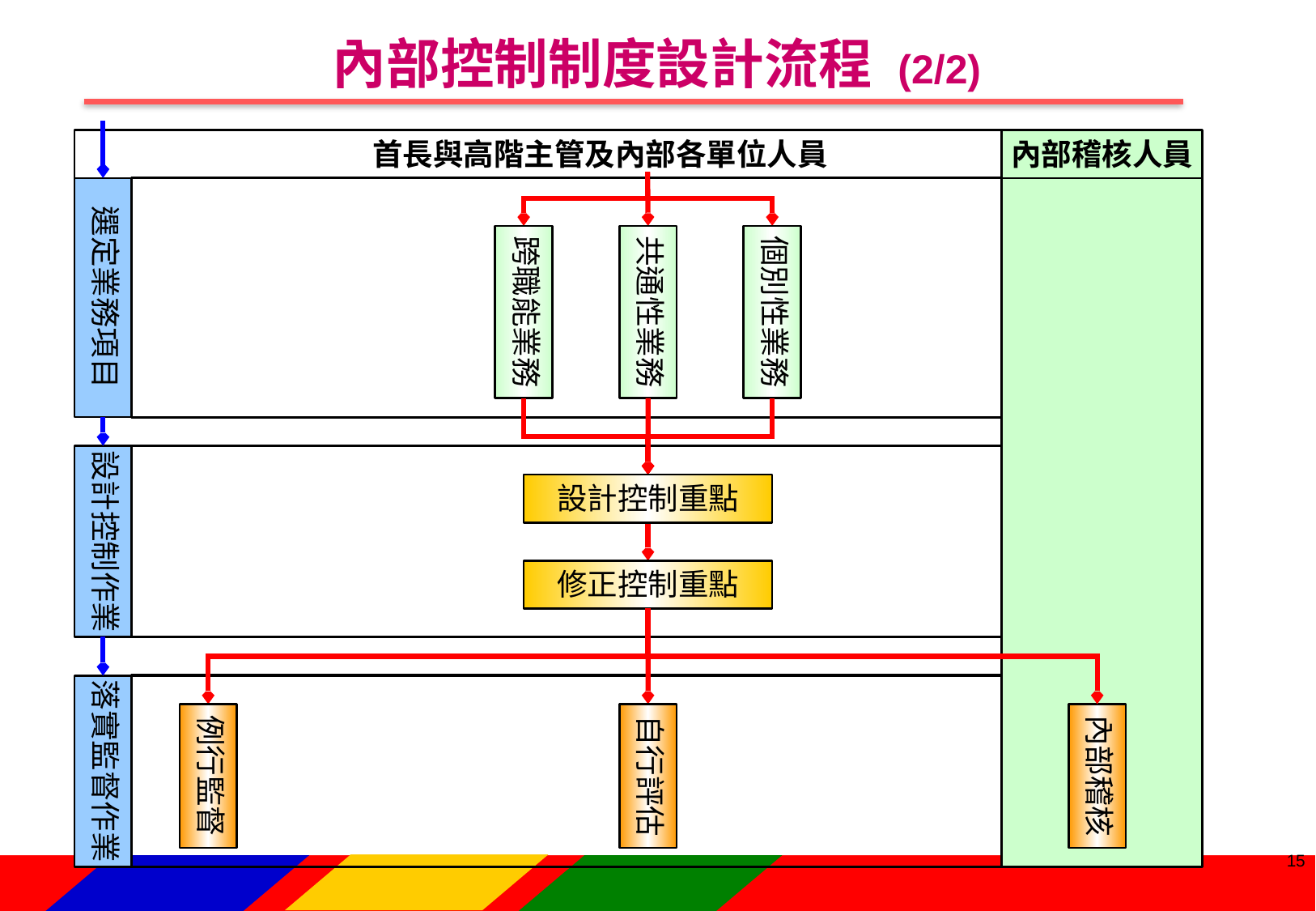

內部控制制度設計流程 (2/2)

                 首長與高階主管及內部各單位人員
內部稽核人員

選定業務項目

跨職能業務
共通性業務
個別性業務
設計控制作業

設計控制重點
修正控制重點

落實監督作業
例行監督
自行評估
內部稽核
15